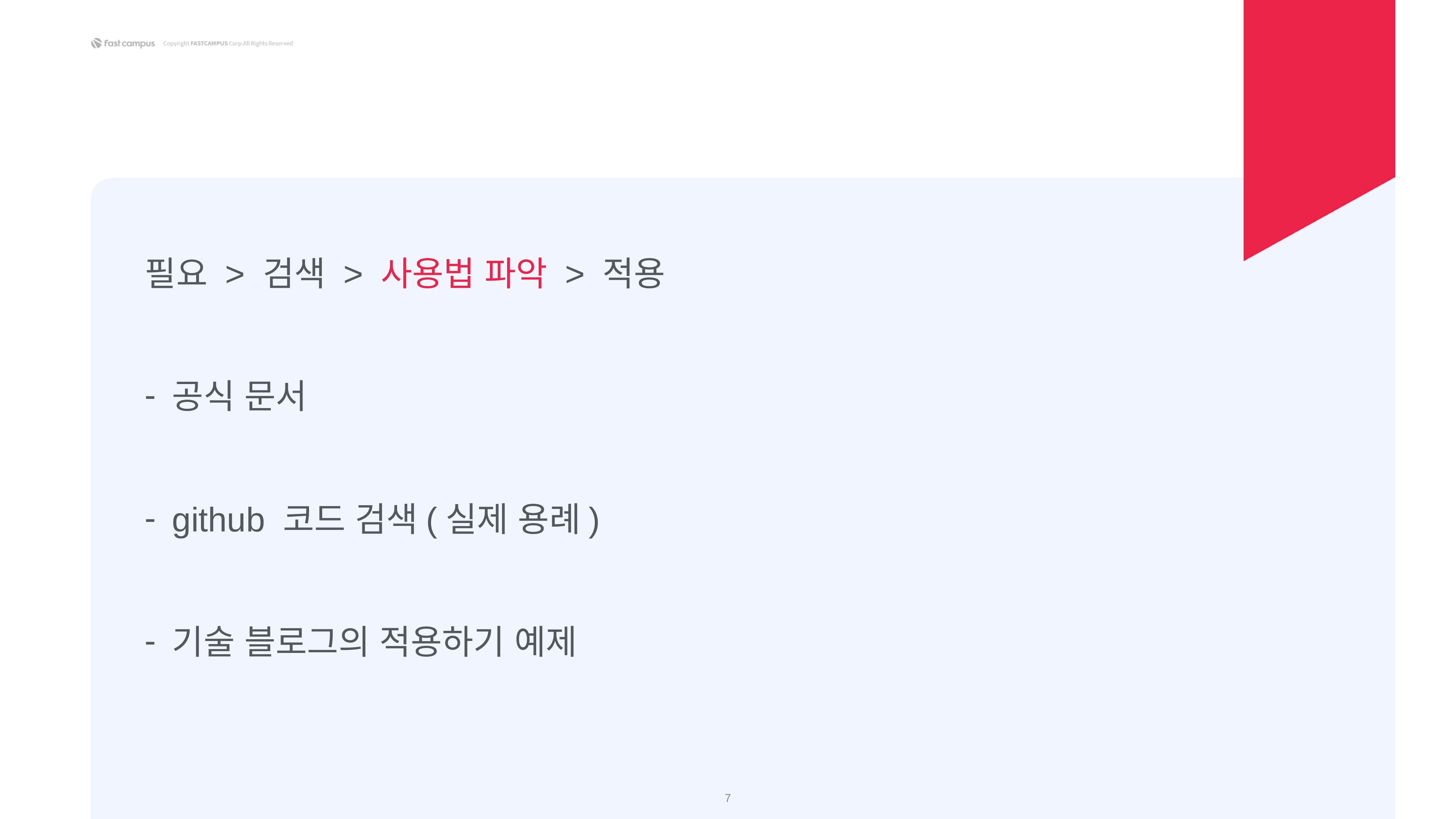

필요 > 검색 > 사용법 파악 > 적용

공식 문서

github 코드 검색(실제 용례)

기술 블로그의 적용하기 예제
7